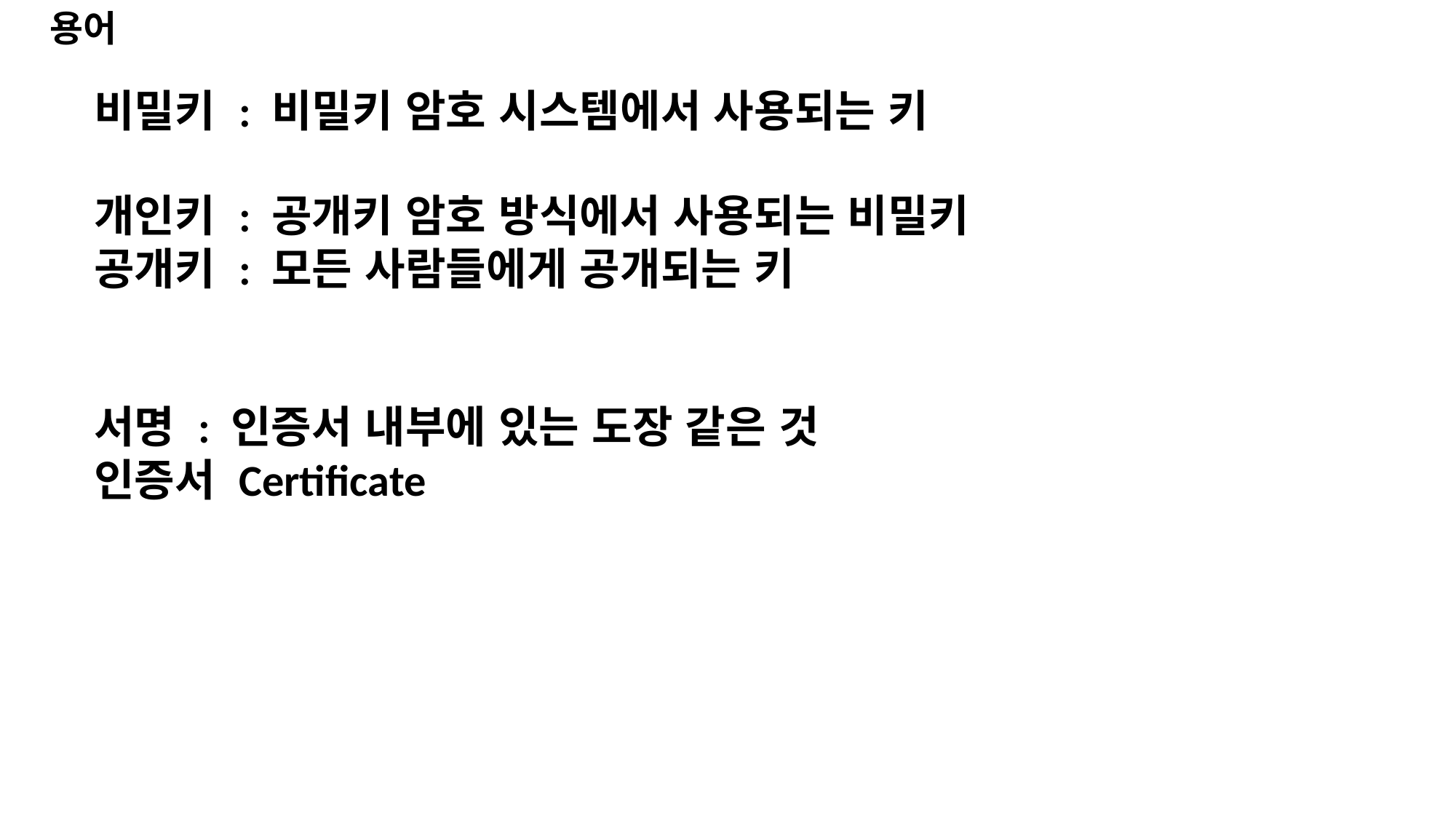

용어
비밀키 : 비밀키 암호 시스템에서 사용되는 키

개인키 : 공개키 암호 방식에서 사용되는 비밀키
공개키 : 모든 사람들에게 공개되는 키

서명 : 인증서 내부에 있는 도장 같은 것
인증서 Certificate